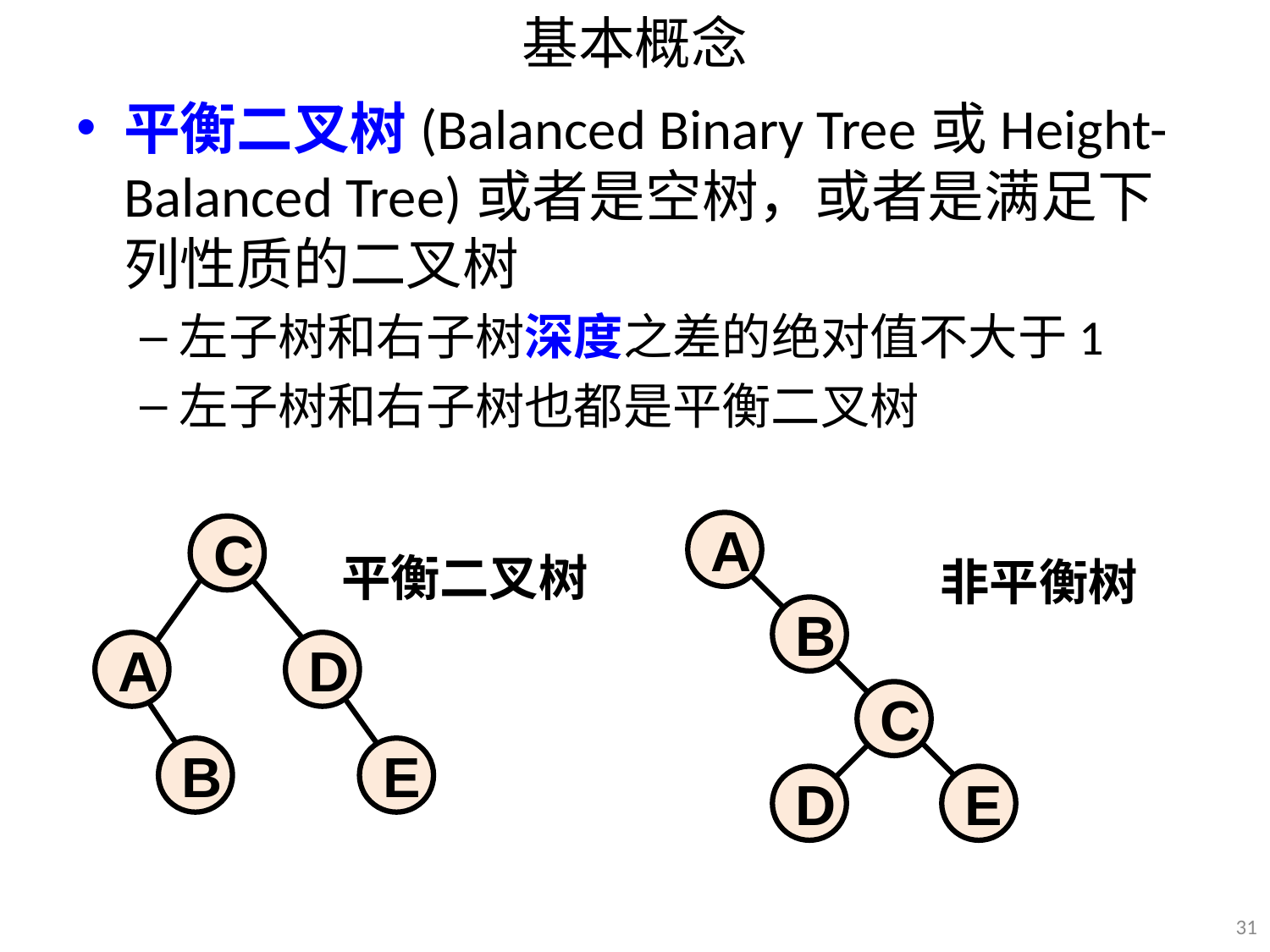

# 基本概念
平衡二叉树(Balanced Binary Tree或Height-Balanced Tree)或者是空树，或者是满足下列性质的二叉树
左子树和右子树深度之差的绝对值不大于1
左子树和右子树也都是平衡二叉树
A

B

C

D
E
C

A
D

B
E
平衡二叉树
非平衡树
31